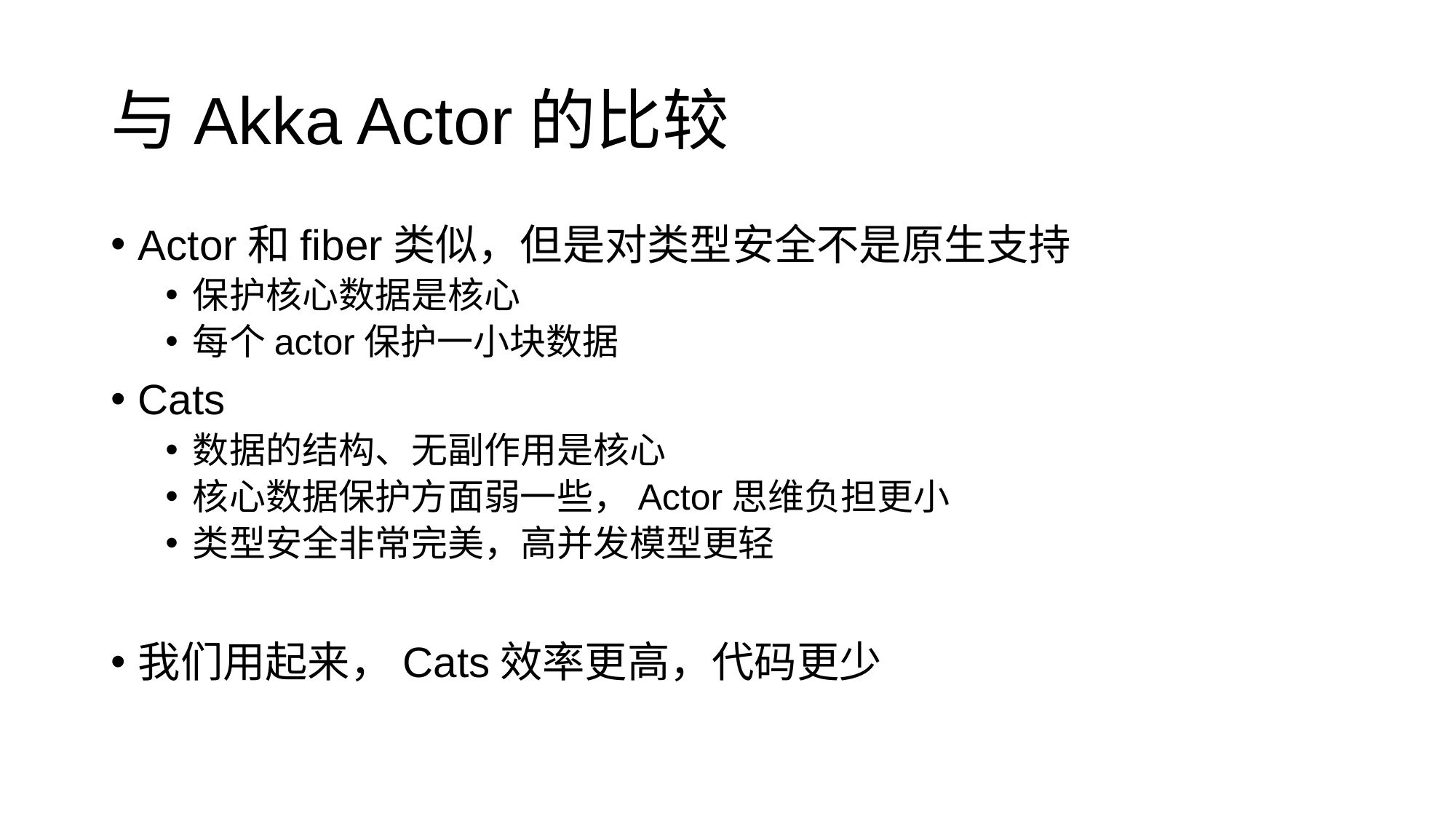

# 与Akka Actor的比较
Actor和fiber类似，但是对类型安全不是原生支持
保护核心数据是核心
每个actor保护一小块数据
Cats
数据的结构、无副作用是核心
核心数据保护方面弱一些，Actor思维负担更小
类型安全非常完美，高并发模型更轻

我们用起来，Cats效率更高，代码更少